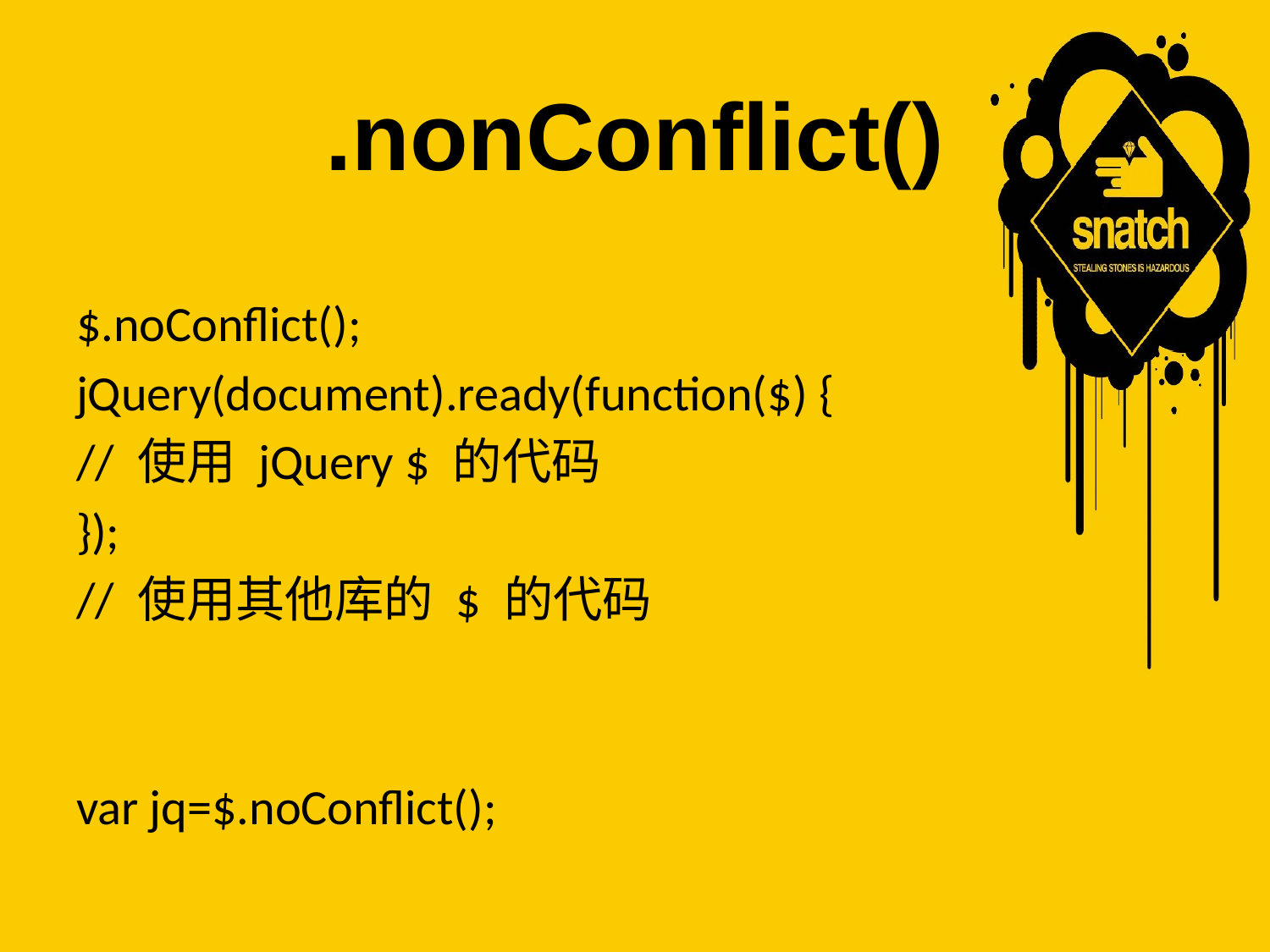

# .nonConflict()
$.noConflict();
jQuery(document).ready(function($) {
// 使用 jQuery $ 的代码
});
// 使用其他库的 $ 的代码

var jq=$.noConflict();